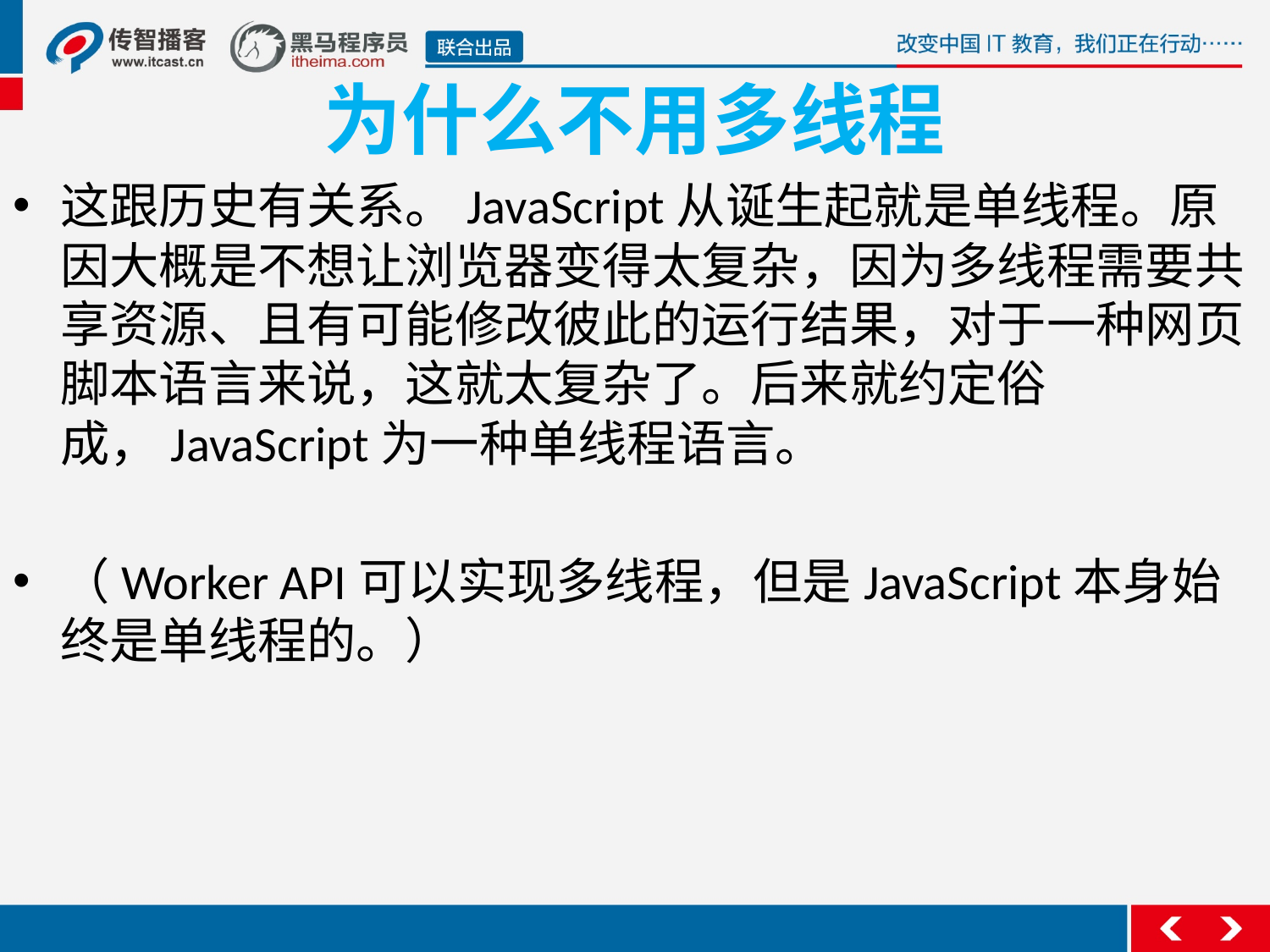

# 为什么不用多线程
这跟历史有关系。JavaScript从诞生起就是单线程。原因大概是不想让浏览器变得太复杂，因为多线程需要共享资源、且有可能修改彼此的运行结果，对于一种网页脚本语言来说，这就太复杂了。后来就约定俗成，JavaScript为一种单线程语言。

（Worker API可以实现多线程，但是JavaScript本身始终是单线程的。）